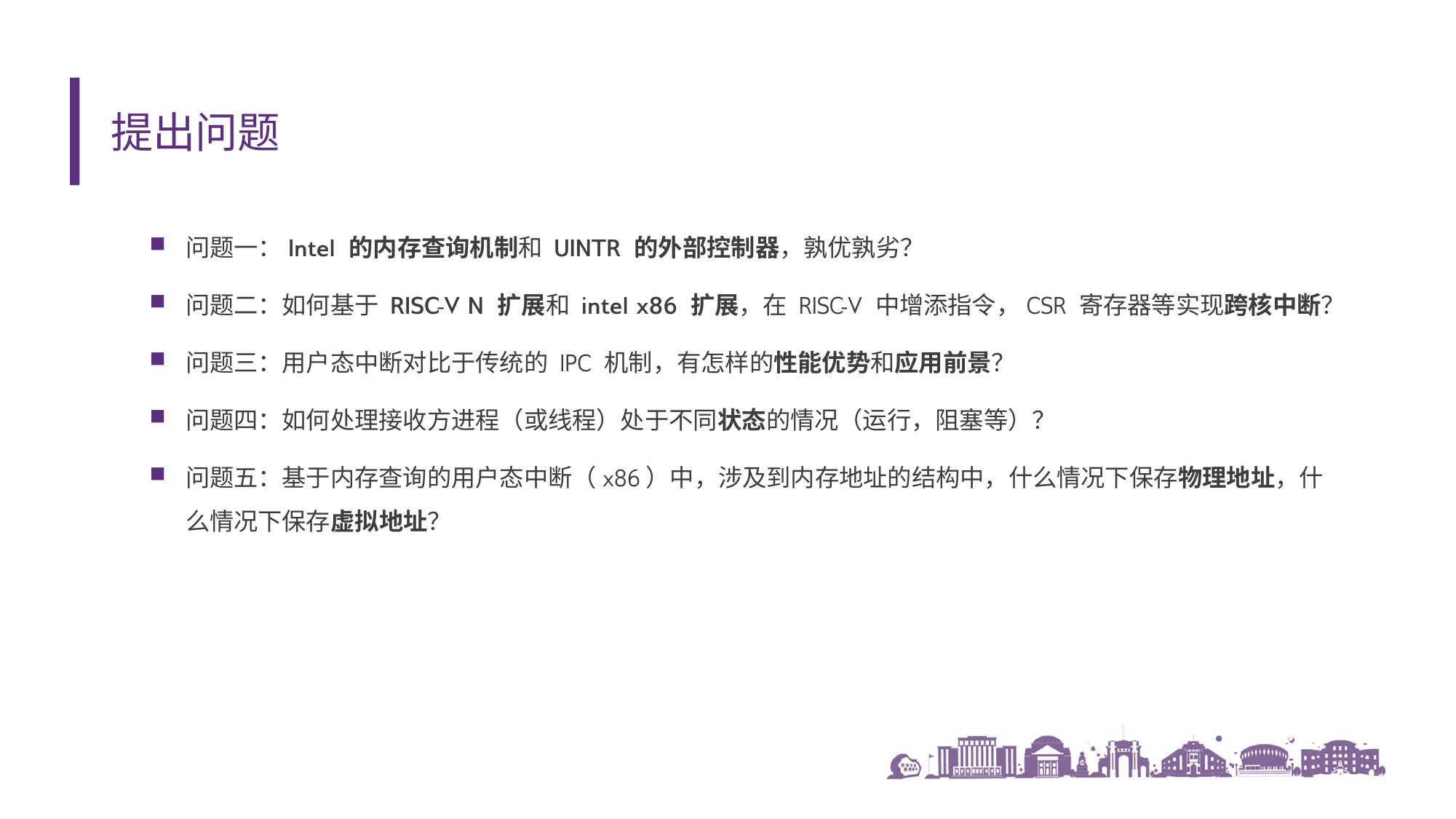

# 提出问题
问题一：Intel 的内存查询机制和 UINTR 的外部控制器，孰优孰劣？
问题二：如何基于 RISC-V N 扩展和 intel x86 扩展，在 RISC-V 中增添指令，CSR 寄存器等实现跨核中断？
问题三：用户态中断对比于传统的 IPC 机制，有怎样的性能优势和应用前景？
问题四：如何处理接收方进程（或线程）处于不同状态的情况（运行，阻塞等）？
问题五：基于内存查询的用户态中断（x86）中，涉及到内存地址的结构中，什么情况下保存物理地址，什么情况下保存虚拟地址？